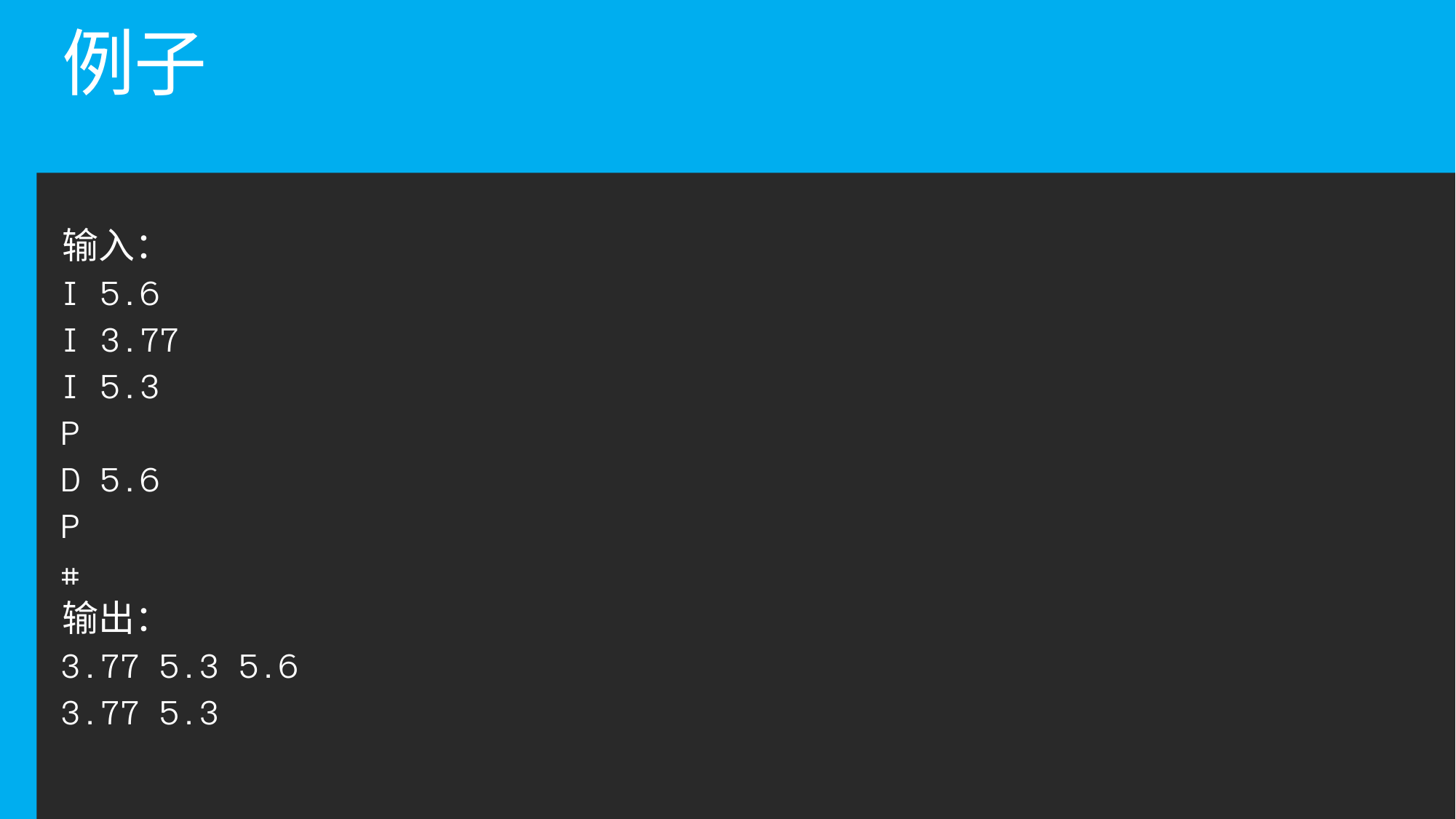

# 例子
输入：
I 5.6
I 3.77
I 5.3
P
D 5.6
P
#
输出：
3.77 5.3 5.6
3.77 5.3